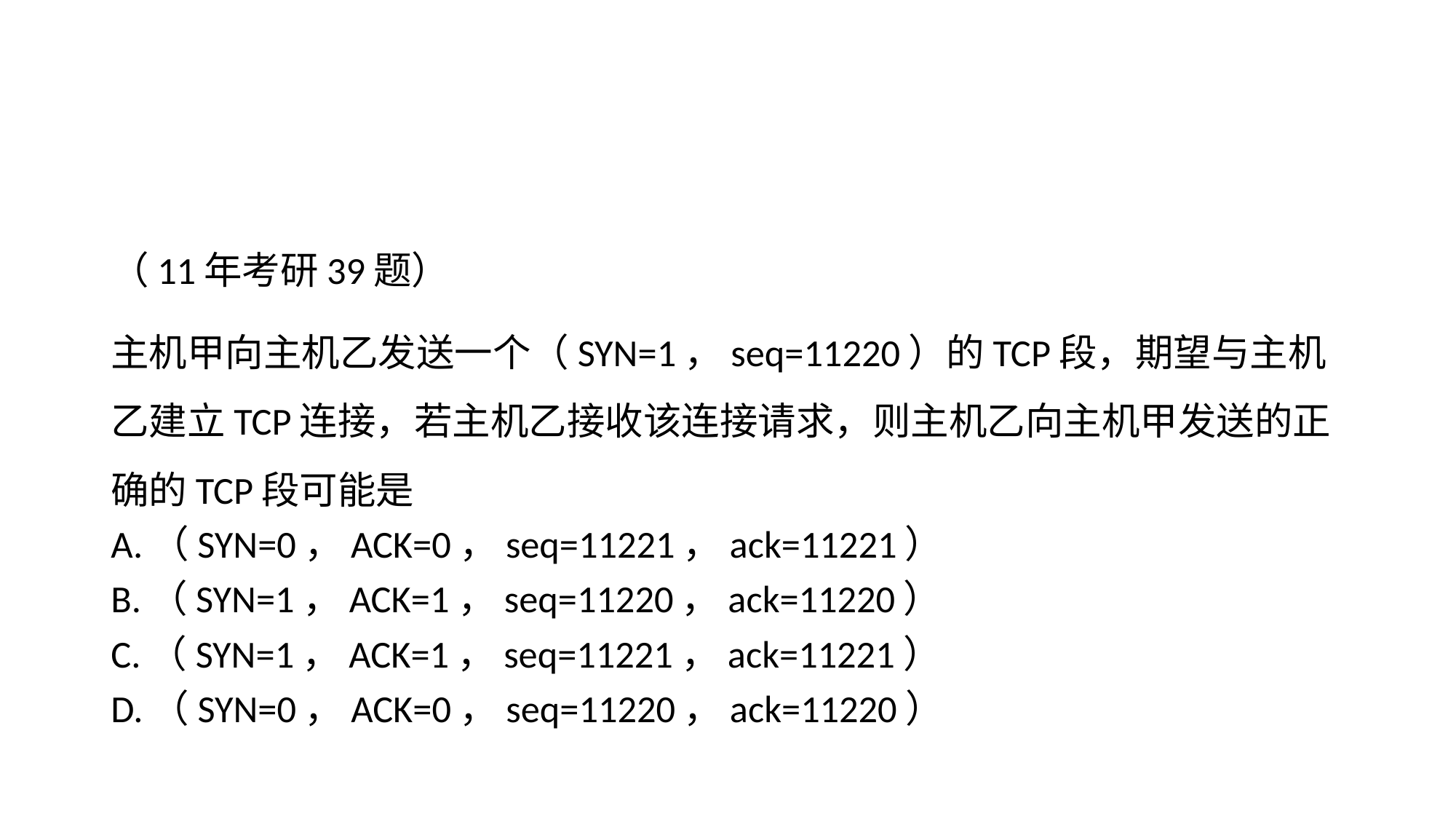

#
（11年考研39题）
主机甲向主机乙发送一个（SYN=1，seq=11220）的TCP段，期望与主机乙建立TCP连接，若主机乙接收该连接请求，则主机乙向主机甲发送的正确的TCP段可能是
A.（SYN=0，ACK=0，seq=11221，ack=11221）
B.（SYN=1，ACK=1，seq=11220，ack=11220）
C.（SYN=1，ACK=1，seq=11221，ack=11221）
D.（SYN=0，ACK=0，seq=11220，ack=11220）